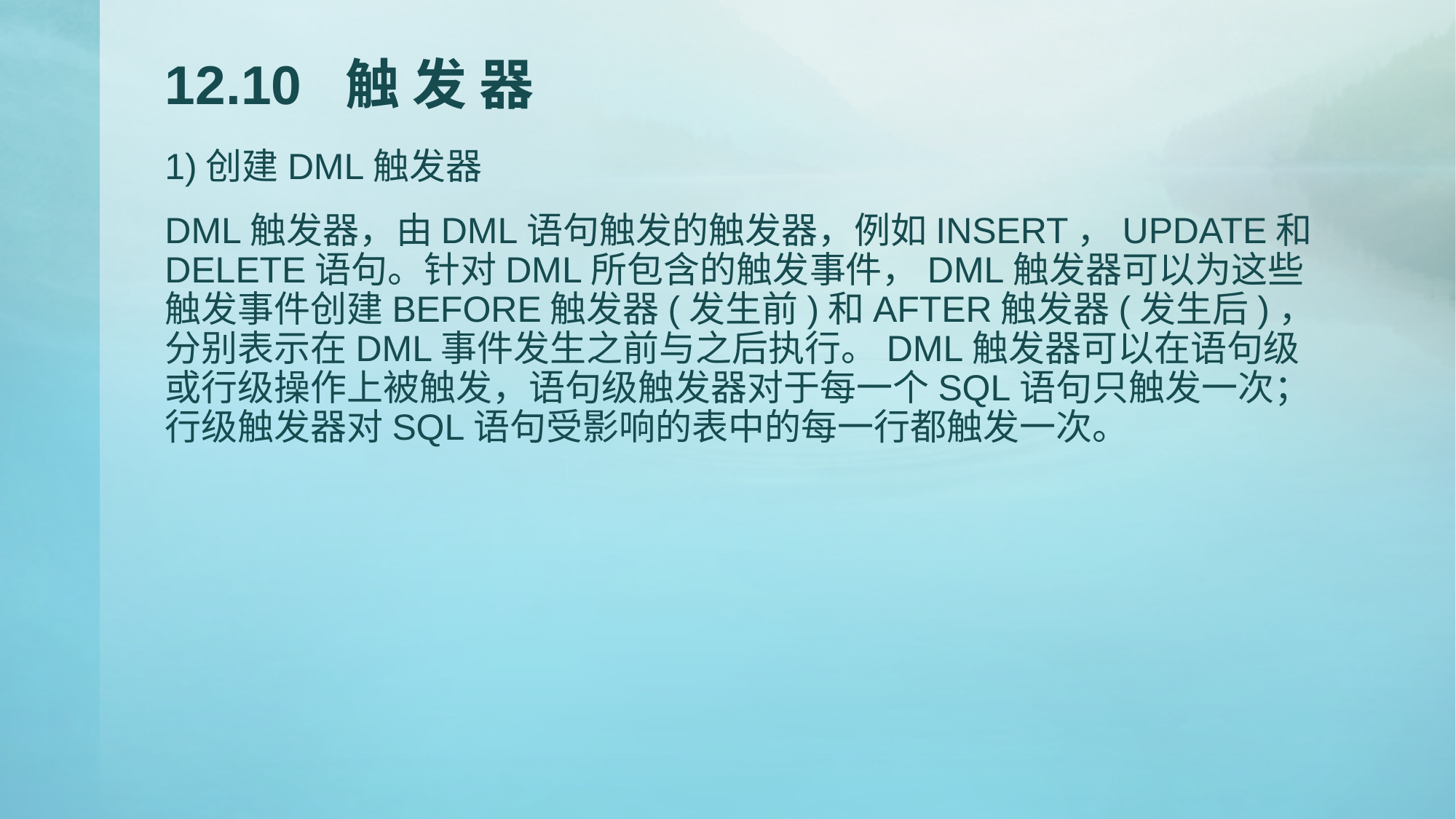

# 12.10  触 发 器
1)创建DML触发器
DML触发器，由DML语句触发的触发器，例如INSERT，UPDATE和DELETE语句。针对DML所包含的触发事件，DML触发器可以为这些触发事件创建BEFORE触发器(发生前)和AFTER触发器(发生后)，分别表示在DML事件发生之前与之后执行。DML触发器可以在语句级或行级操作上被触发，语句级触发器对于每一个SQL语句只触发一次；行级触发器对SQL语句受影响的表中的每一行都触发一次。